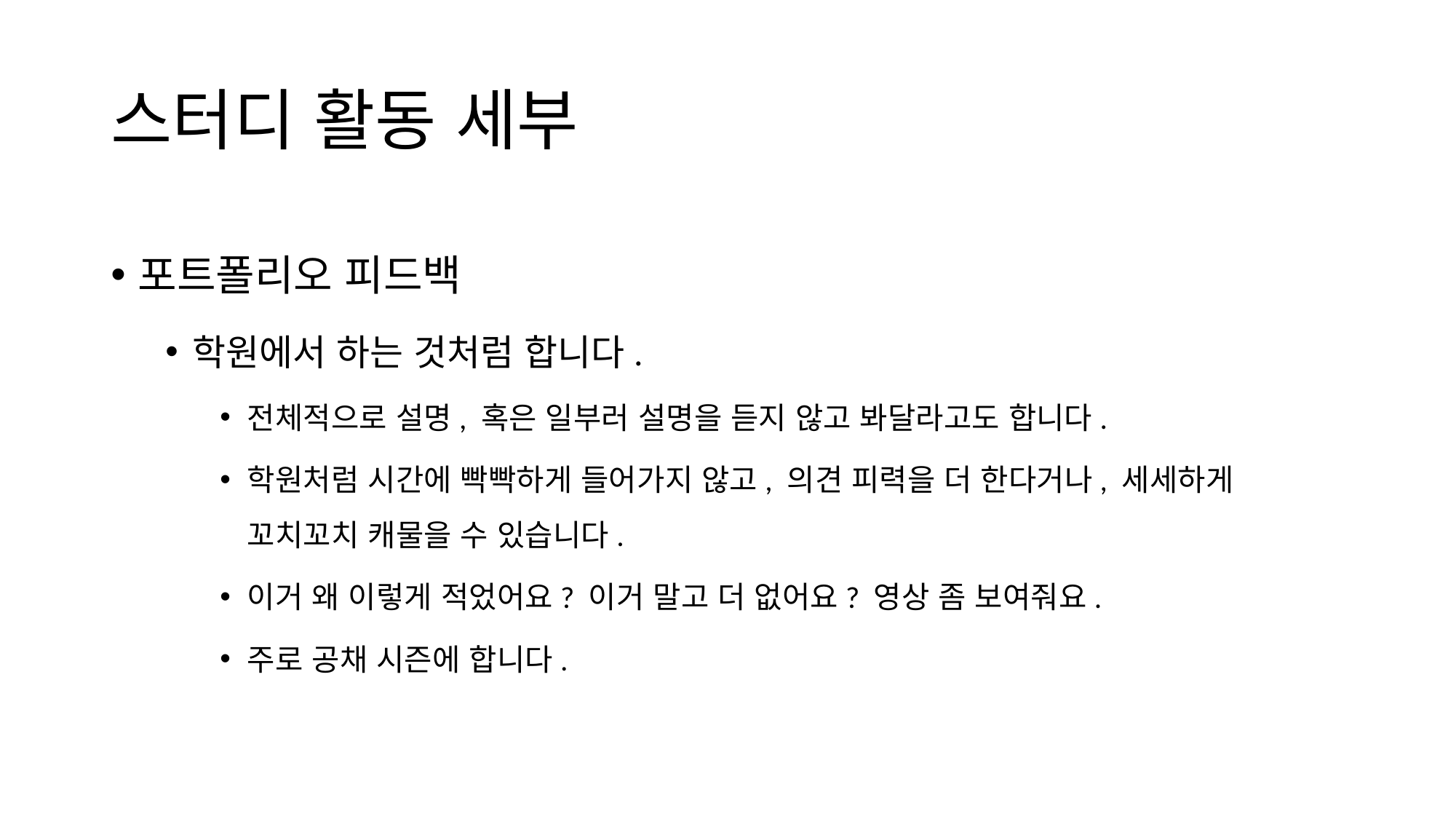

# 스터디 활동 세부
포트폴리오 피드백
학원에서 하는 것처럼 합니다.
전체적으로 설명, 혹은 일부러 설명을 듣지 않고 봐달라고도 합니다.
학원처럼 시간에 빡빡하게 들어가지 않고, 의견 피력을 더 한다거나, 세세하게 꼬치꼬치 캐물을 수 있습니다.
이거 왜 이렇게 적었어요? 이거 말고 더 없어요? 영상 좀 보여줘요.
주로 공채 시즌에 합니다.